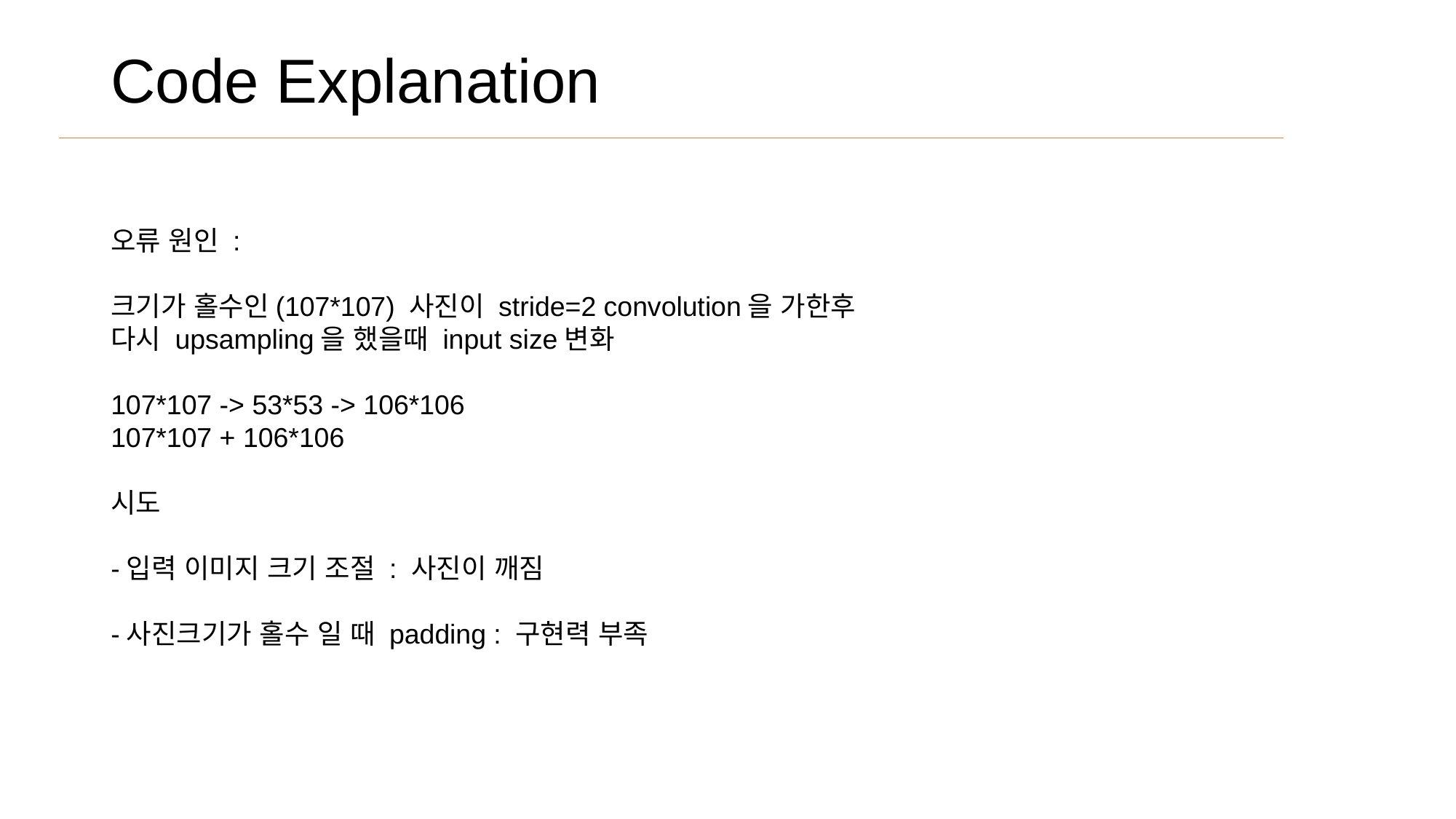

# Code Explanation
오류 원인 :
크기가 홀수인(107*107) 사진이 stride=2 convolution을 가한후
다시 upsampling을 했을때 input size변화
107*107 -> 53*53 -> 106*106
107*107 + 106*106

시도

-입력 이미지 크기 조절 : 사진이 깨짐
-사진크기가 홀수 일 때 padding : 구현력 부족